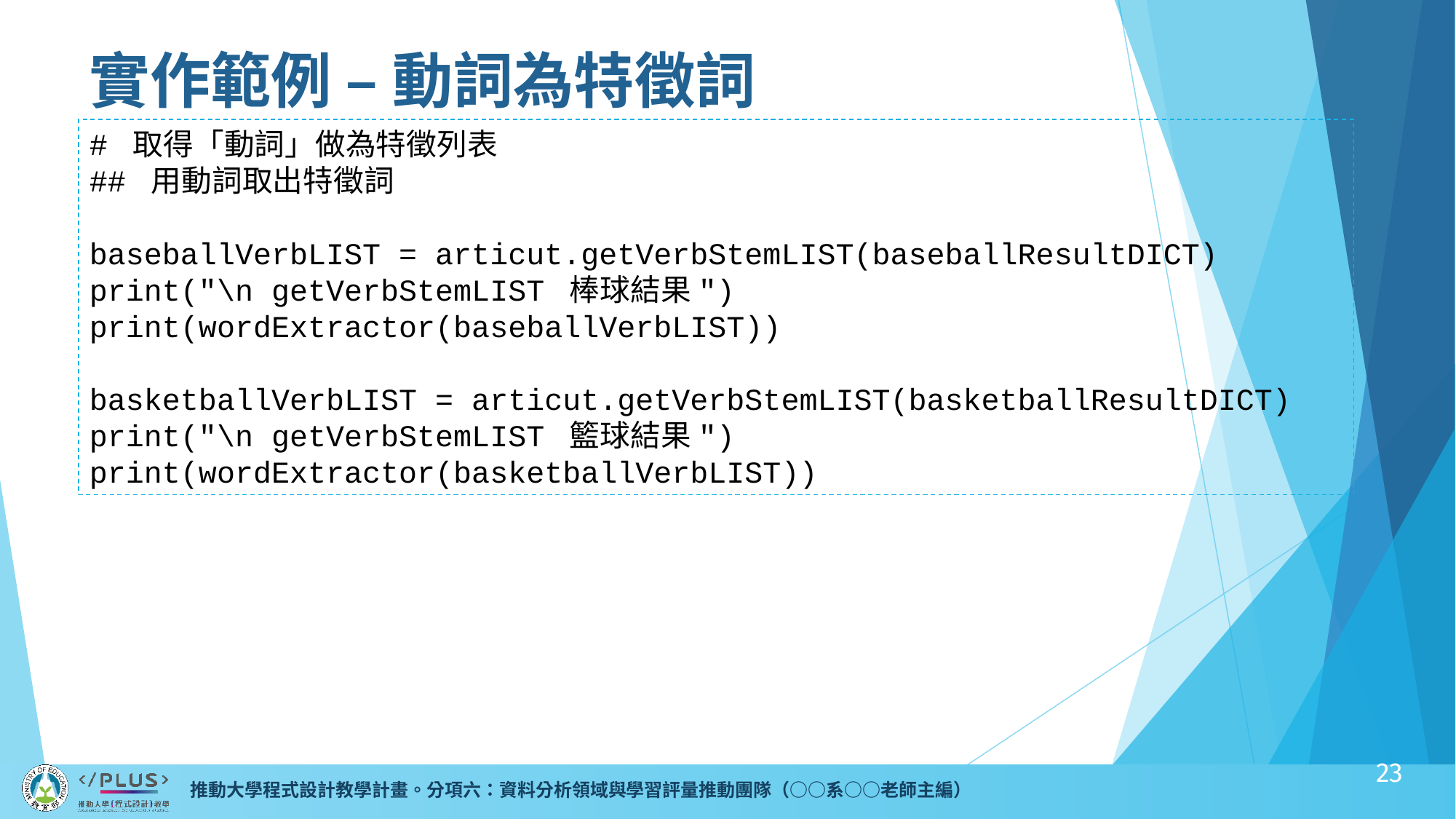

# 實作範例 – 動詞為特徵詞
# 取得「動詞」做為特徵列表
## 用動詞取出特徵詞

baseballVerbLIST = articut.getVerbStemLIST(baseballResultDICT)
print("\n getVerbStemLIST 棒球結果")
print(wordExtractor(baseballVerbLIST))

basketballVerbLIST = articut.getVerbStemLIST(basketballResultDICT)
print("\n getVerbStemLIST 籃球結果")
print(wordExtractor(basketballVerbLIST))
23